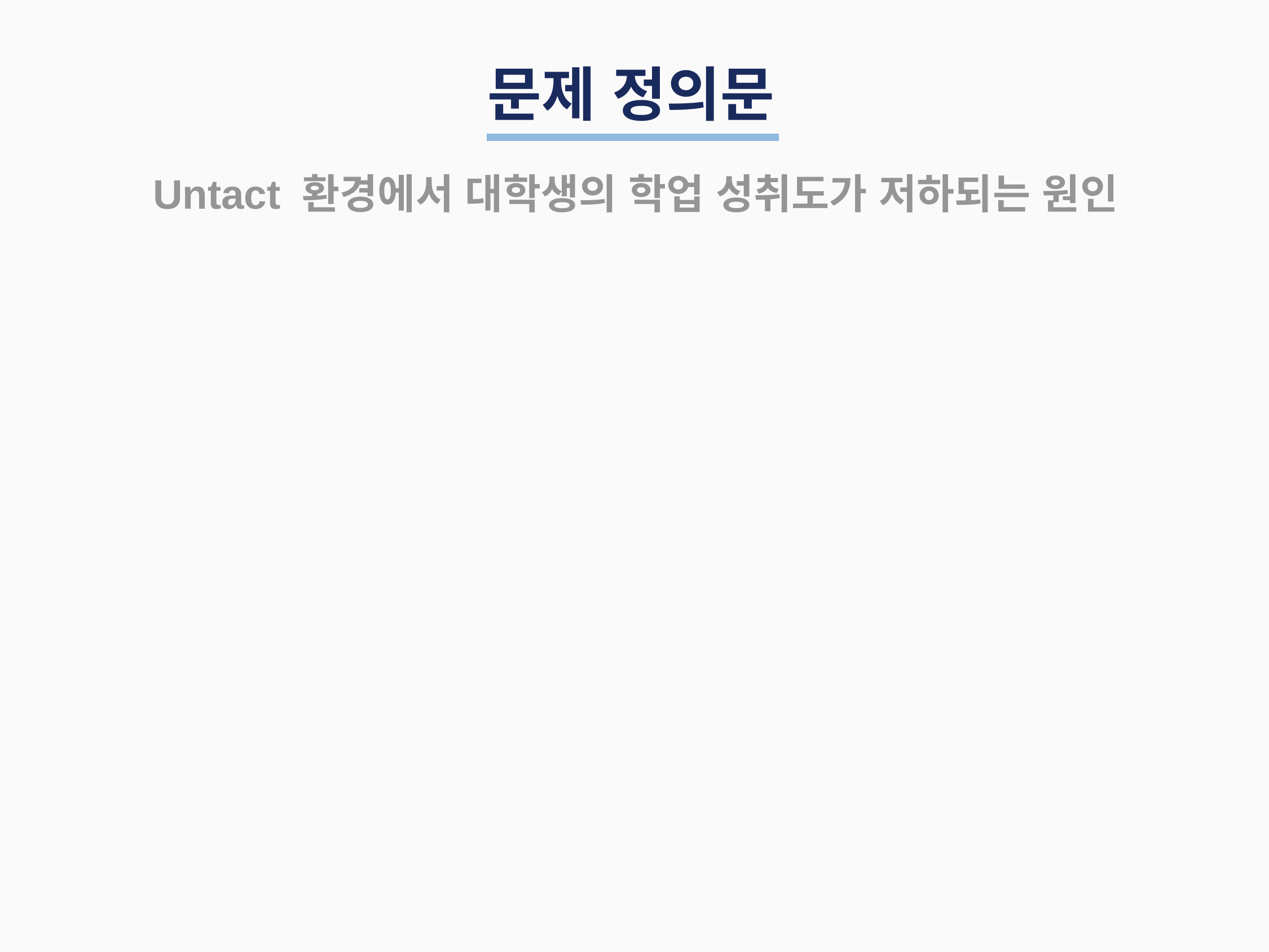

문제 정의문
Untact 환경에서 대학생의 학업 성취도가 저하되는 원인